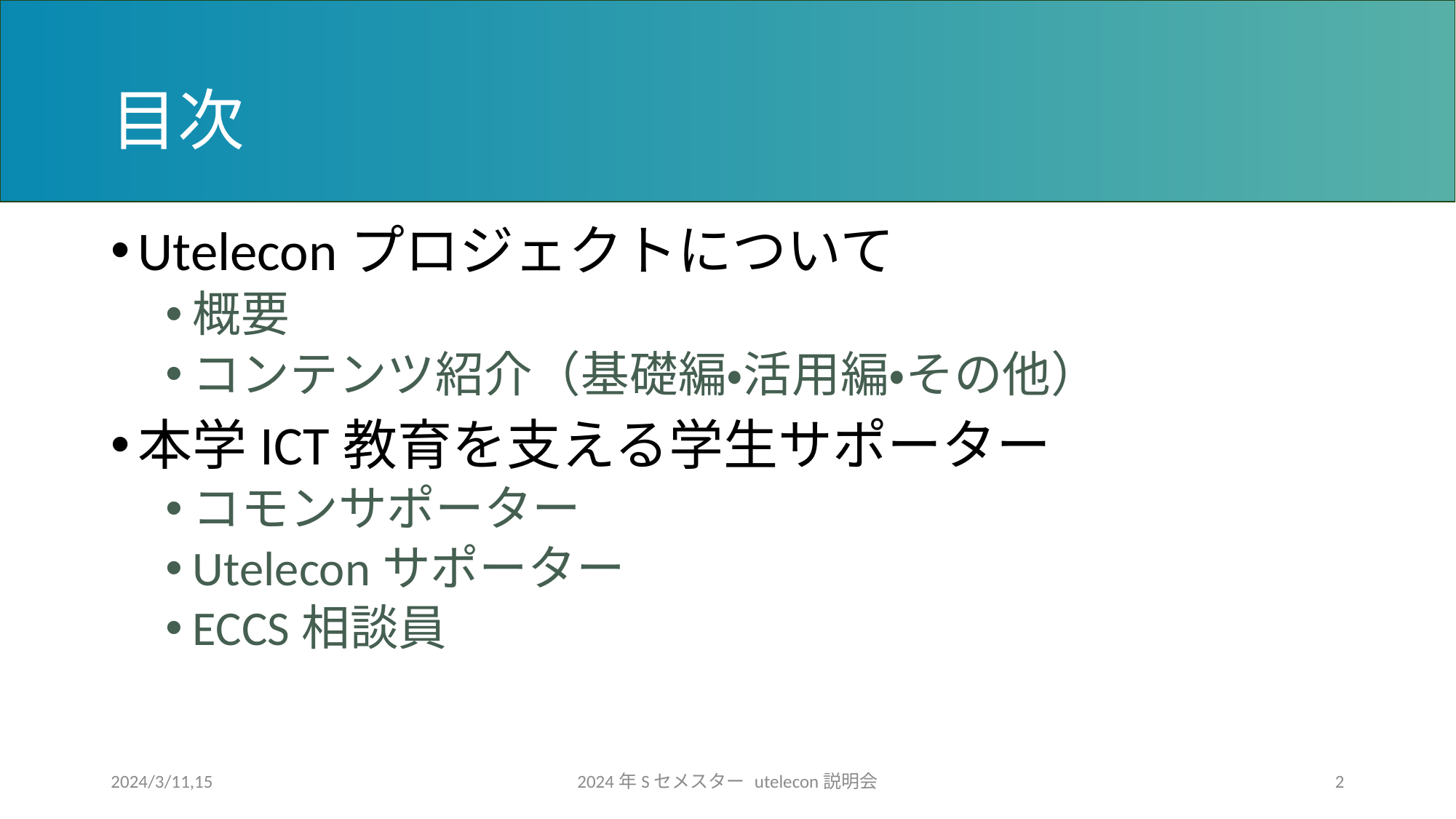

# 目次
Uteleconプロジェクトについて
概要
コンテンツ紹介（基礎編・活用編・その他）
本学ICT教育を支える学生サポーター
コモンサポーター
Uteleconサポーター
ECCS相談員

2024/3/11,15
2024年Sセメスター utelecon説明会
2